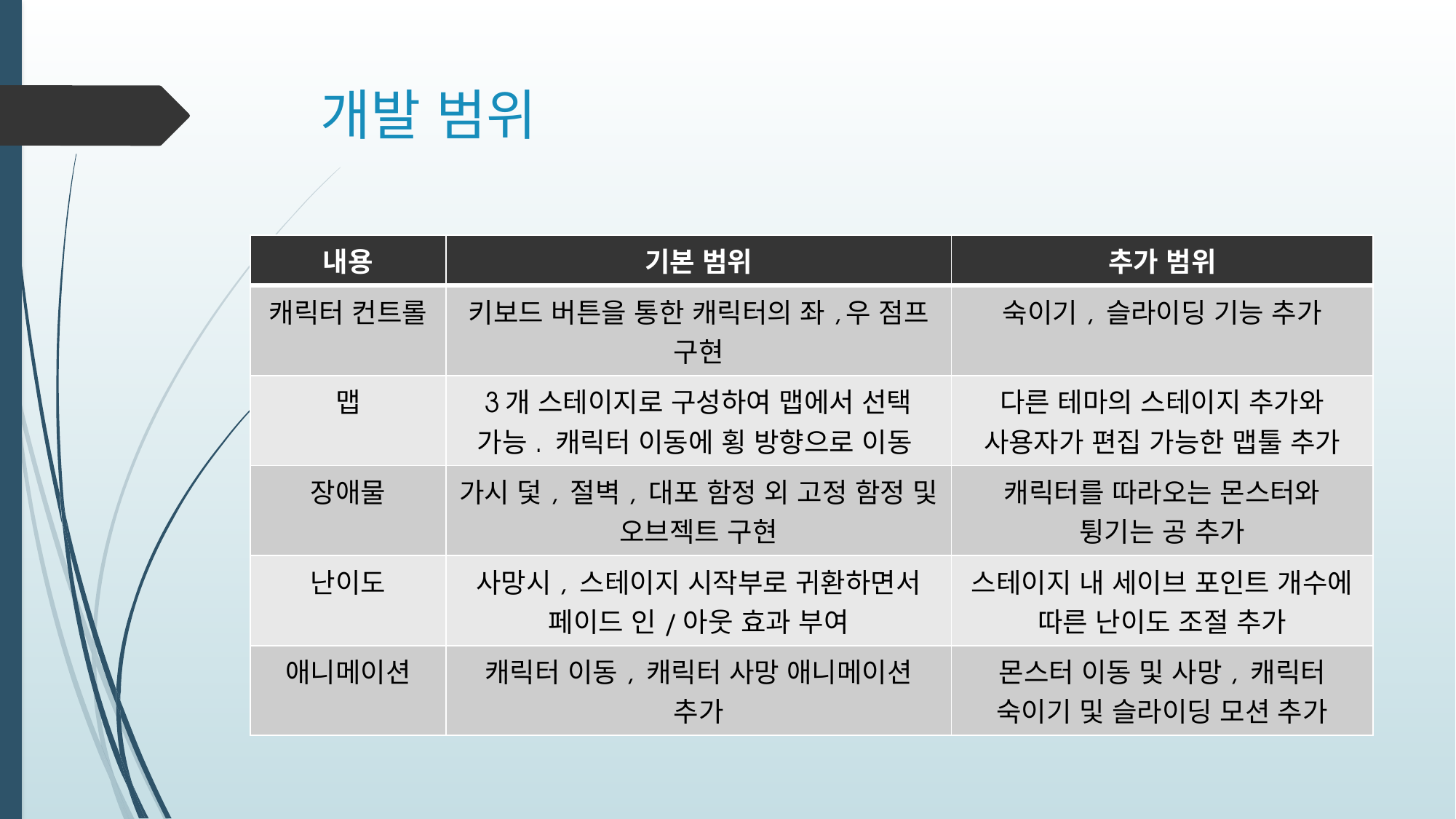

# 개발 범위
| 내용 | 기본 범위 | 추가 범위 |
| --- | --- | --- |
| 캐릭터 컨트롤 | 키보드 버튼을 통한 캐릭터의 좌,우 점프 구현 | 숙이기, 슬라이딩 기능 추가 |
| 맵 | 3개 스테이지로 구성하여 맵에서 선택 가능. 캐릭터 이동에 횡 방향으로 이동 | 다른 테마의 스테이지 추가와 사용자가 편집 가능한 맵툴 추가 |
| 장애물 | 가시 덫, 절벽, 대포 함정 외 고정 함정 및 오브젝트 구현 | 캐릭터를 따라오는 몬스터와 튕기는 공 추가 |
| 난이도 | 사망시, 스테이지 시작부로 귀환하면서 페이드 인/아웃 효과 부여 | 스테이지 내 세이브 포인트 개수에 따른 난이도 조절 추가 |
| 애니메이션 | 캐릭터 이동, 캐릭터 사망 애니메이션 추가 | 몬스터 이동 및 사망, 캐릭터 숙이기 및 슬라이딩 모션 추가 |